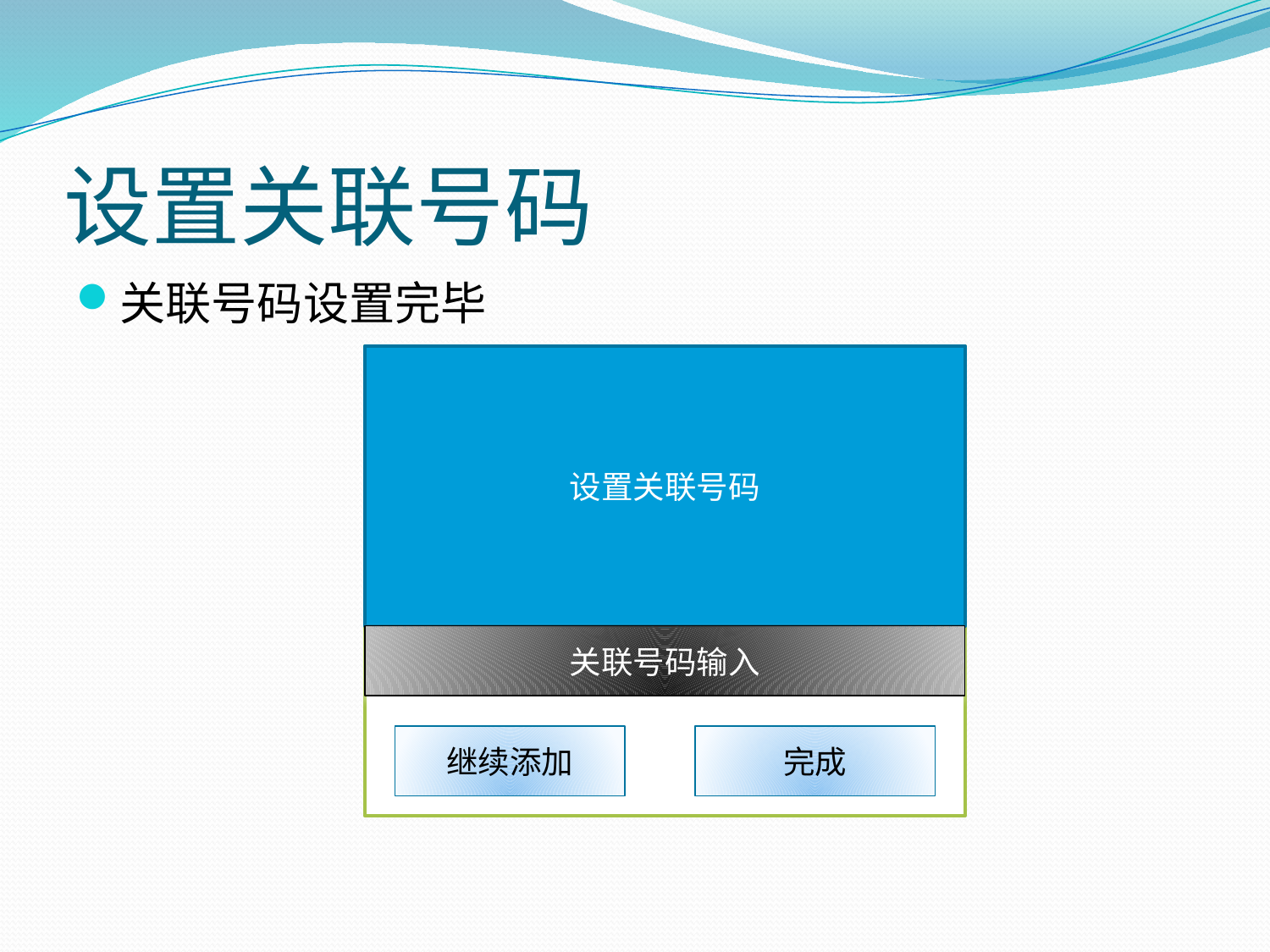

# 设置关联号码
关联号码设置完毕

设置关联号码
关联号码输入
继续添加
完成